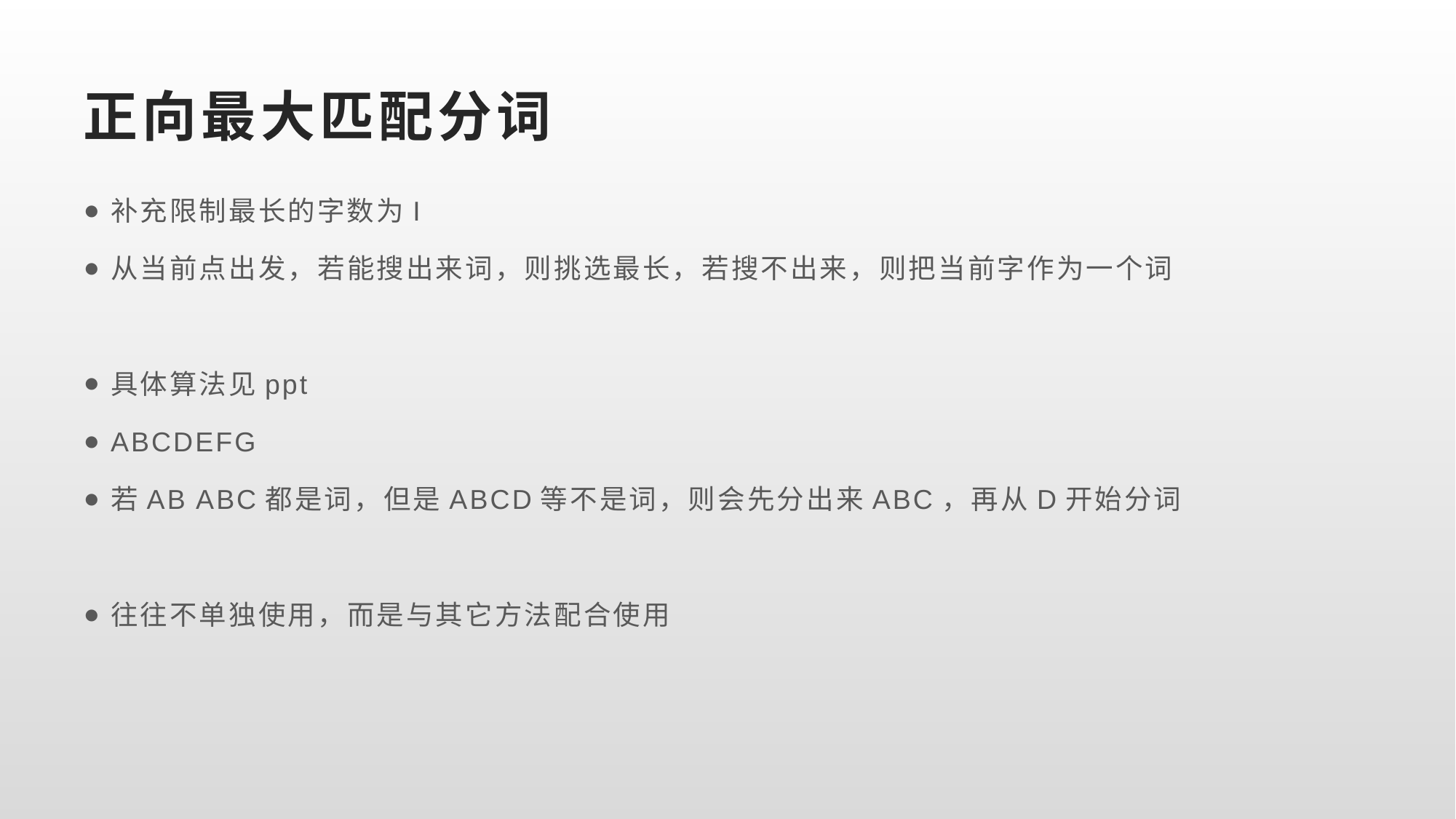

# 正向最大匹配分词
补充限制最长的字数为I
从当前点出发，若能搜出来词，则挑选最长，若搜不出来，则把当前字作为一个词

具体算法见ppt
ABCDEFG
若AB ABC都是词，但是ABCD等不是词，则会先分出来ABC，再从D开始分词

往往不单独使用，而是与其它方法配合使用